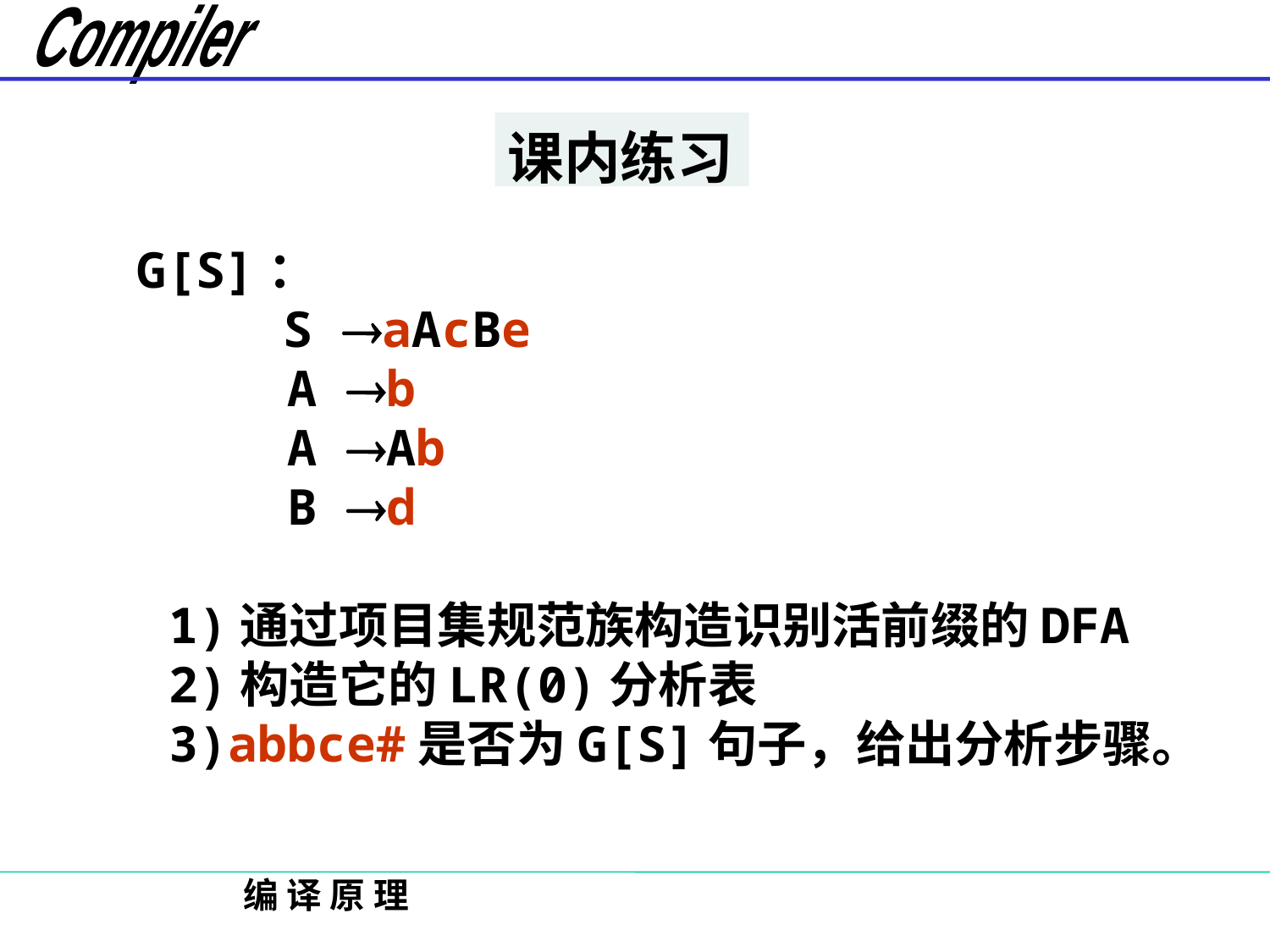

课内练习
　G[S]：
       S →aAcBe
     A →b
     A →Ab
     B →d

 1)通过项目集规范族构造识别活前缀的DFA
 2)构造它的LR(0)分析表
 3)abbce#是否为G[S]句子，给出分析步骤。